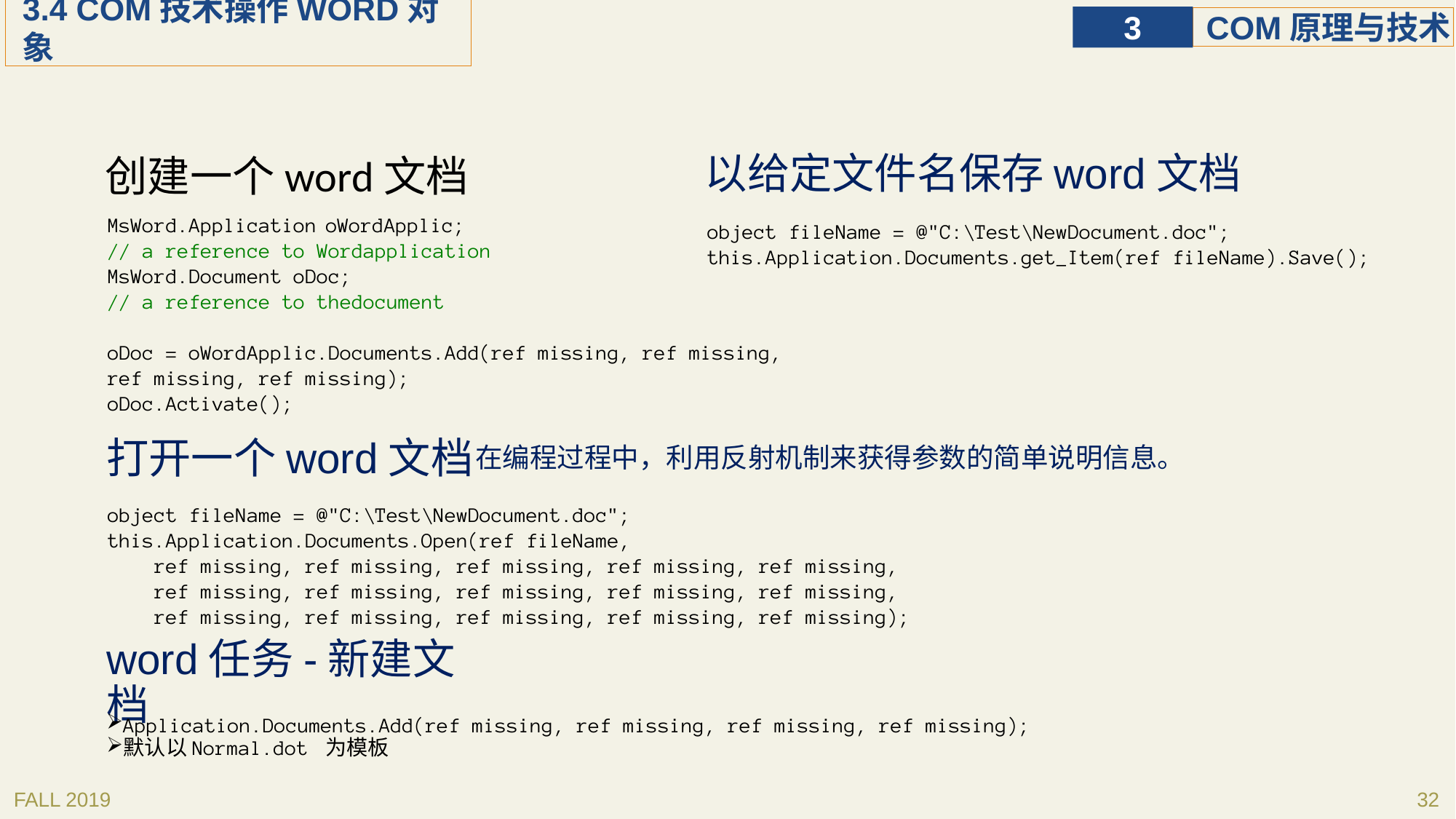

以给定文件名保存word文档
创建一个word文档
MsWord.Application	oWordApplic;
// a reference to Wordapplication
MsWord.Document oDoc;
// a reference to thedocument

oDoc = oWordApplic.Documents.Add(ref missing, ref missing, ref missing, ref missing);
oDoc.Activate();
object fileName = @"C:\Test\NewDocument.doc";
this.Application.Documents.get_Item(ref fileName).Save();
打开一个word文档
在编程过程中，利用反射机制来获得参数的简单说明信息。
object fileName = @"C:\Test\NewDocument.doc";
this.Application.Documents.Open(ref fileName,
    ref missing, ref missing, ref missing, ref missing, ref missing,
    ref missing, ref missing, ref missing, ref missing, ref missing,
    ref missing, ref missing, ref missing, ref missing, ref missing);
word任务-新建文档
Application.Documents.Add(ref missing, ref missing, ref missing, ref missing);
默认以Normal.dot 为模板